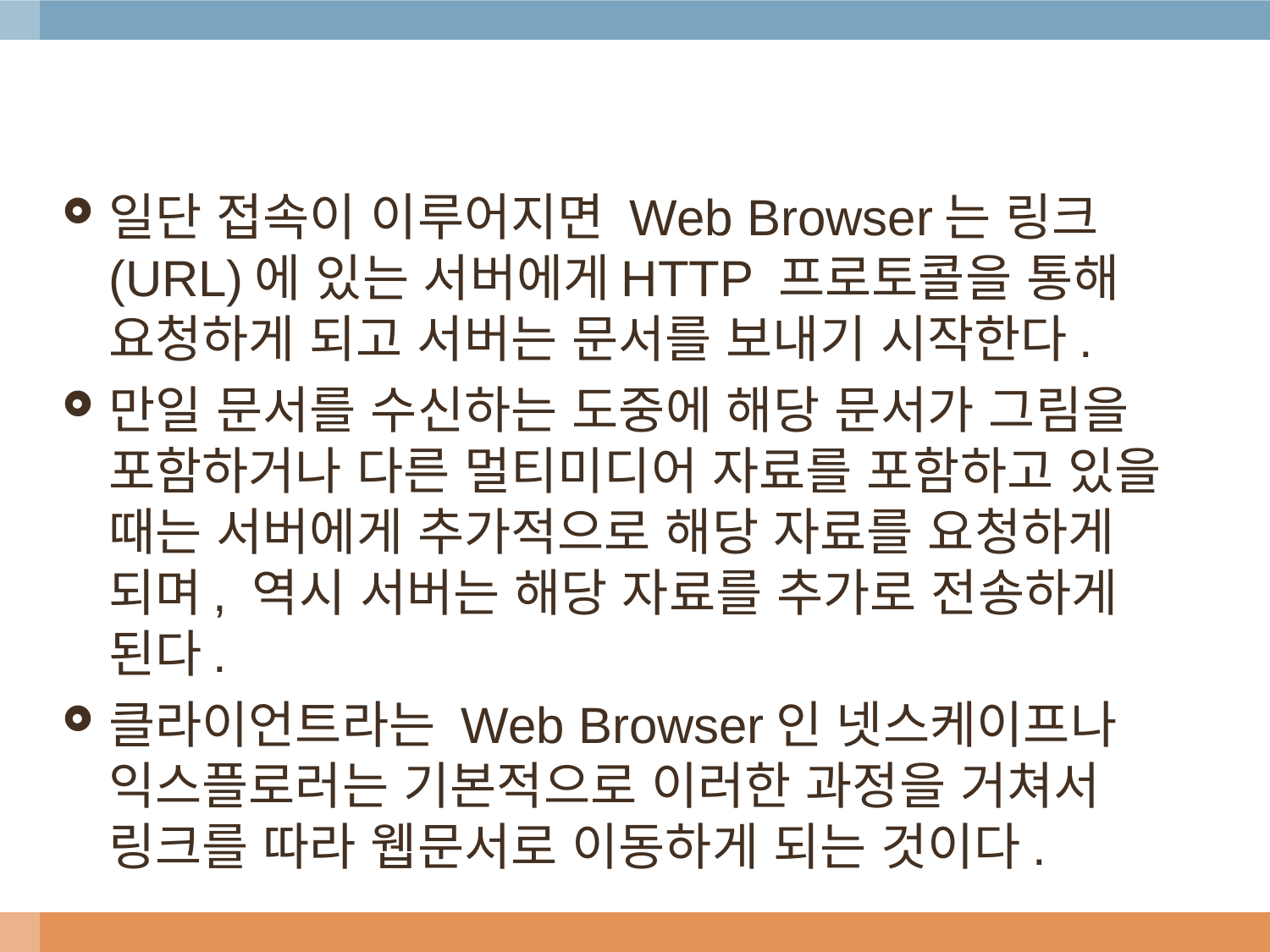

#
일단 접속이 이루어지면 Web Browser는 링크(URL)에 있는 서버에게HTTP 프로토콜을 통해 요청하게 되고 서버는 문서를 보내기 시작한다.
만일 문서를 수신하는 도중에 해당 문서가 그림을 포함하거나 다른 멀티미디어 자료를 포함하고 있을 때는 서버에게 추가적으로 해당 자료를 요청하게 되며, 역시 서버는 해당 자료를 추가로 전송하게 된다.
클라이언트라는 Web Browser인 넷스케이프나 익스플로러는 기본적으로 이러한 과정을 거쳐서 링크를 따라 웹문서로 이동하게 되는 것이다.